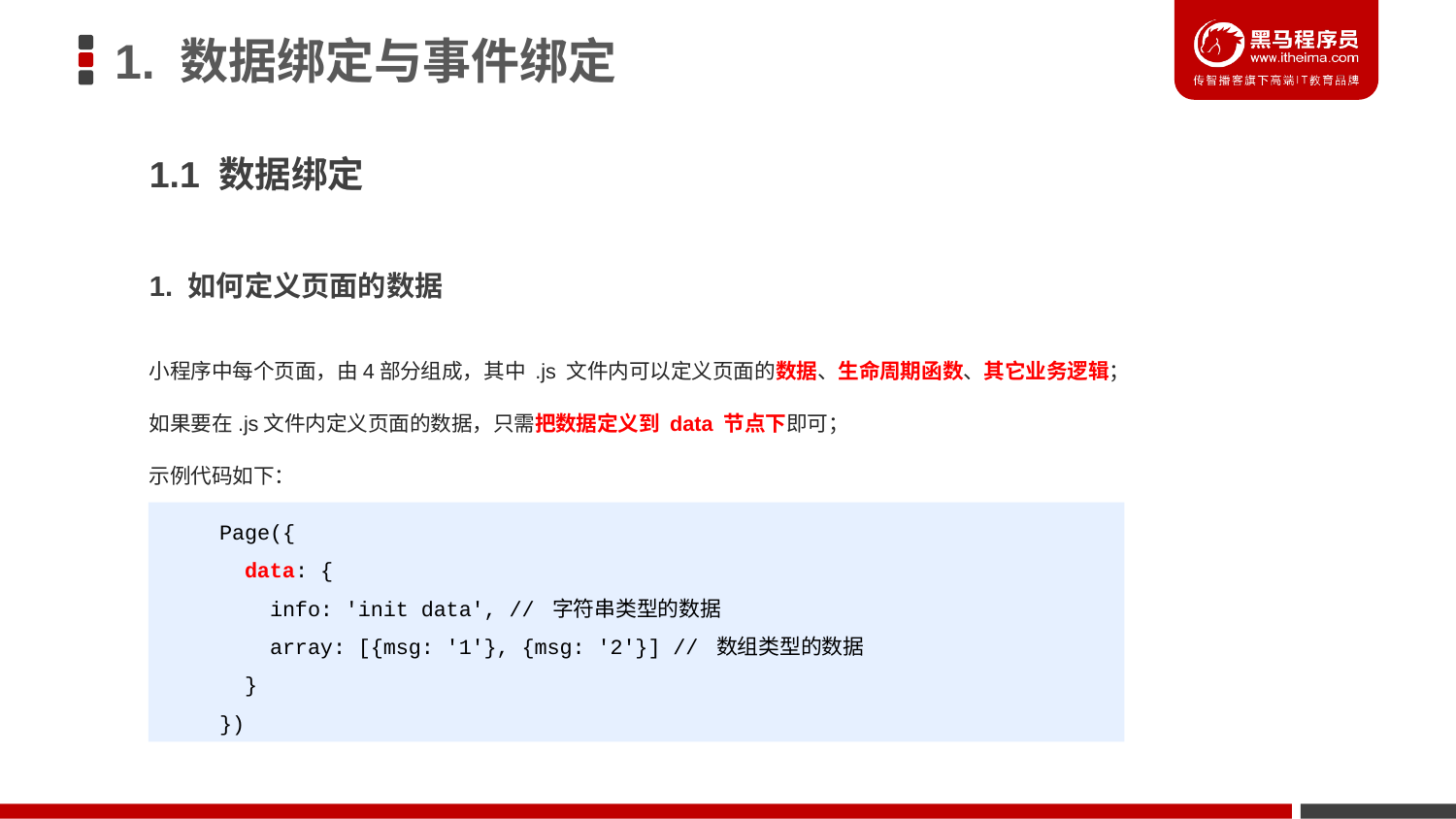

# 1. 数据绑定与事件绑定
1.1 数据绑定
1. 如何定义页面的数据
小程序中每个页面，由4部分组成，其中 .js 文件内可以定义页面的数据、生命周期函数、其它业务逻辑；
如果要在.js文件内定义页面的数据，只需把数据定义到 data 节点下即可；
示例代码如下：
Page({
  data: {
    info: 'init data', // 字符串类型的数据
    array: [{msg: '1'}, {msg: '2'}] // 数组类型的数据
  }
})